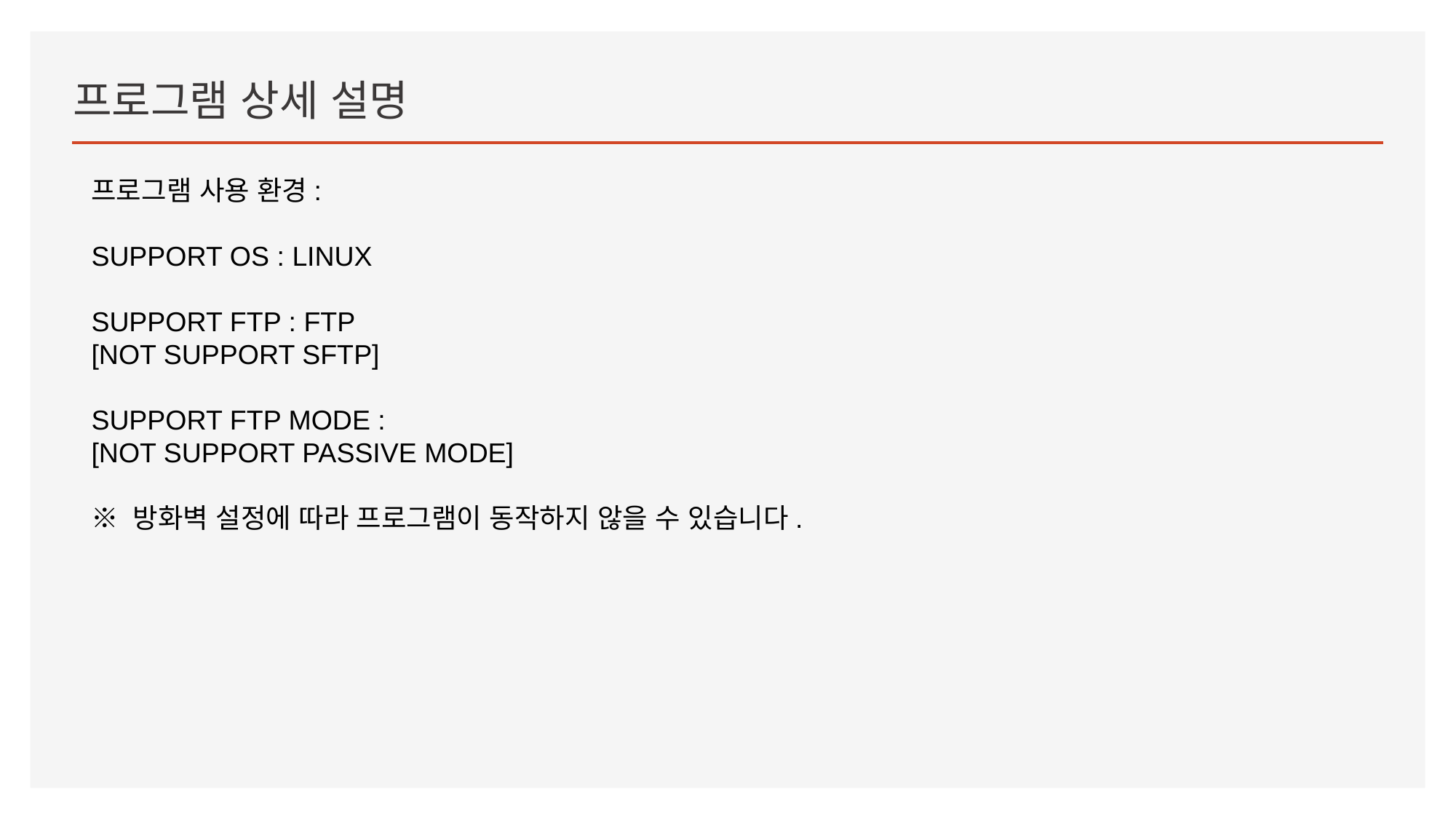

# 프로그램 상세 설명
프로그램 사용 환경:

SUPPORT OS : LINUX

SUPPORT FTP : FTP
[NOT SUPPORT SFTP]

SUPPORT FTP MODE :
[NOT SUPPORT PASSIVE MODE]

※ 방화벽 설정에 따라 프로그램이 동작하지 않을 수 있습니다.